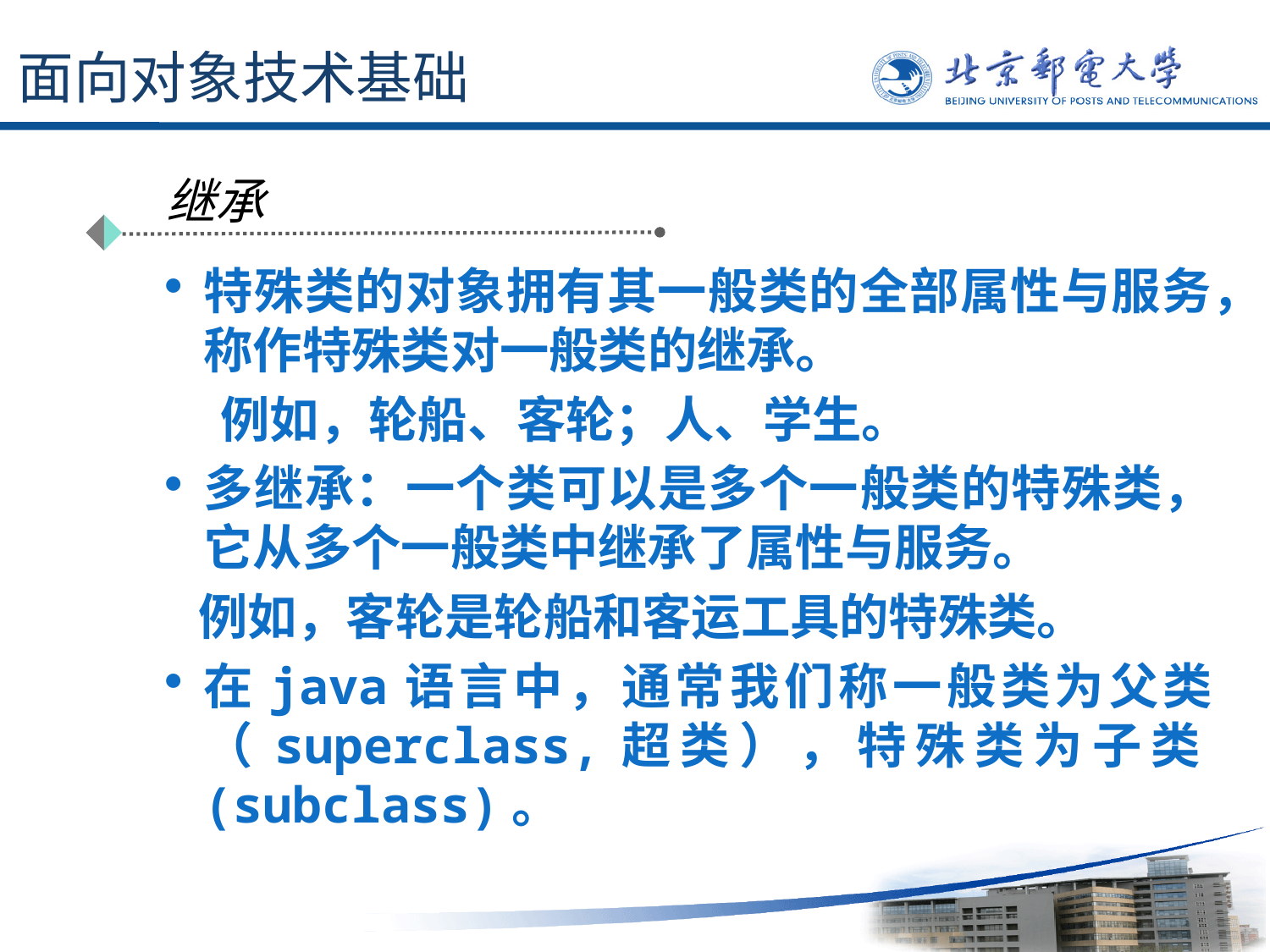

# 面向对象技术基础

继承

特殊类的对象拥有其一般类的全部属性与服务，称作特殊类对一般类的继承。
    例如，轮船、客轮；人、学生。
多继承：一个类可以是多个一般类的特殊类，它从多个一般类中继承了属性与服务。
  例如，客轮是轮船和客运工具的特殊类。
在java语言中，通常我们称一般类为父类（superclass,超类），特殊类为子类(subclass)。